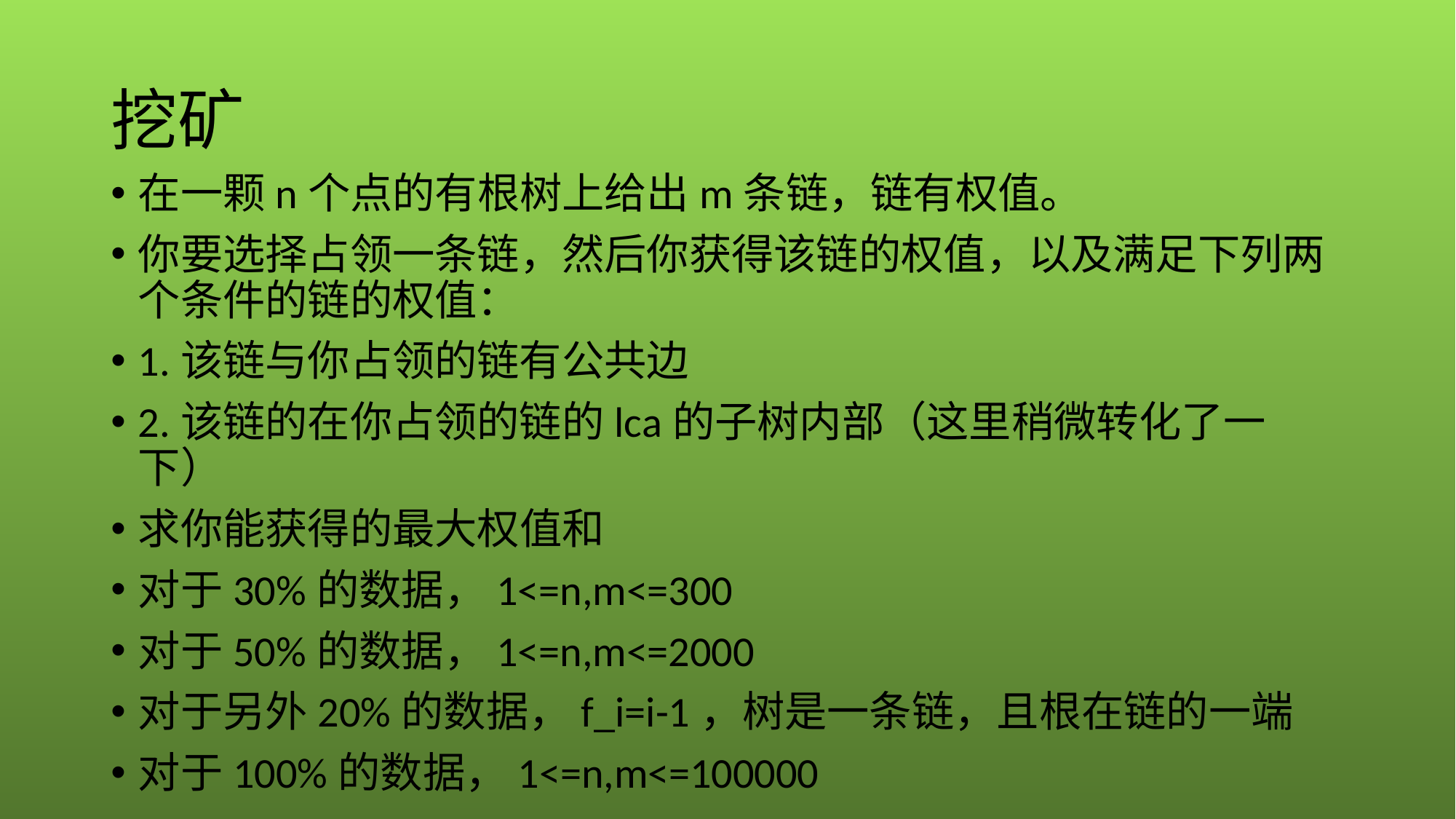

# 挖矿
在一颗n个点的有根树上给出m条链，链有权值。
你要选择占领一条链，然后你获得该链的权值，以及满足下列两个条件的链的权值：
1.该链与你占领的链有公共边
2.该链的在你占领的链的lca的子树内部（这里稍微转化了一下）
求你能获得的最大权值和
对于30%的数据，1<=n,m<=300
对于50%的数据，1<=n,m<=2000
对于另外20%的数据，f_i=i-1，树是一条链，且根在链的一端
对于100%的数据，1<=n,m<=100000